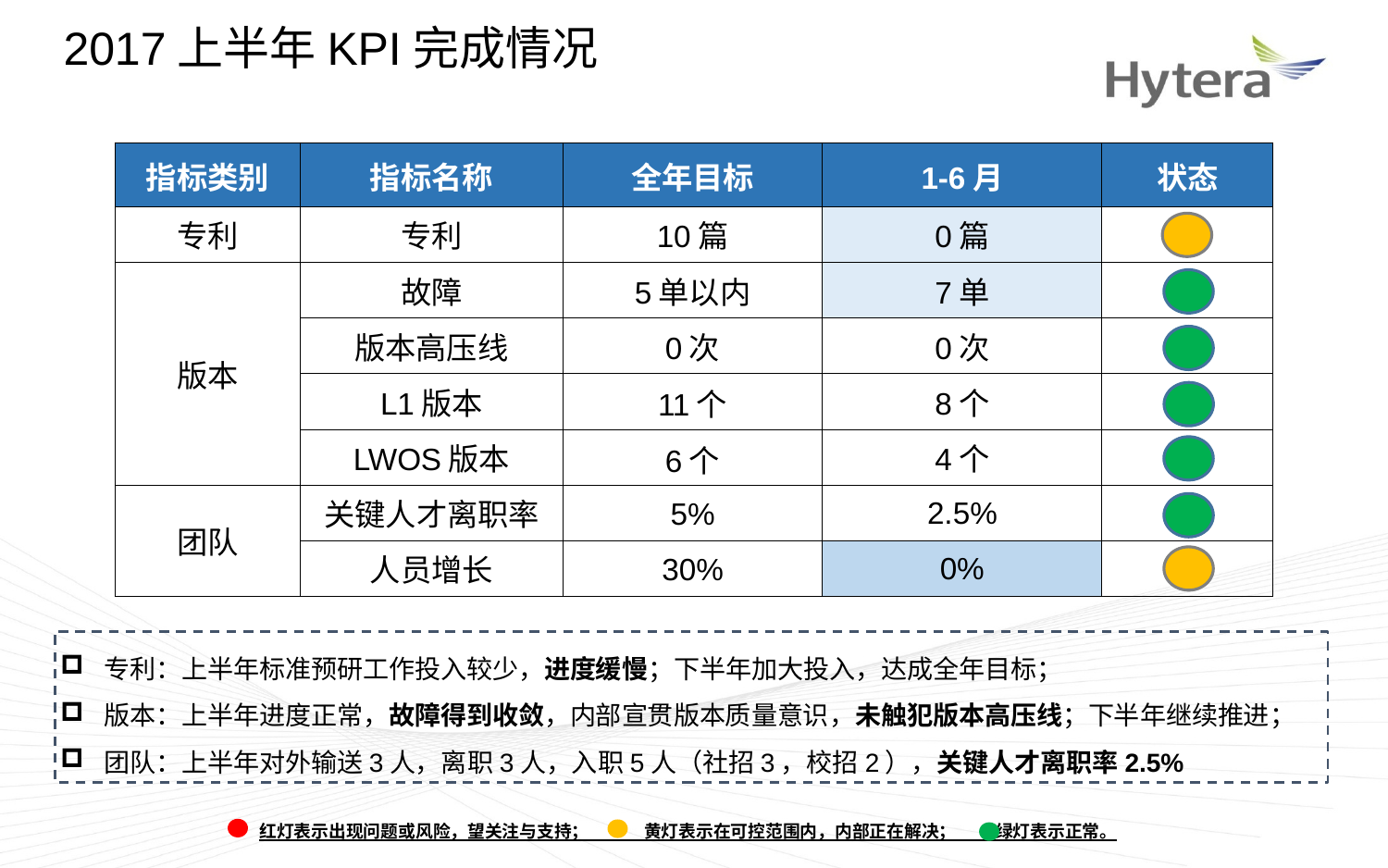

2017上半年KPI完成情况
| 指标类别 | 指标名称 | 全年目标 | 1-6月 | 状态 |
| --- | --- | --- | --- | --- |
| 专利 | 专利 | 10篇 | 0篇 |  |
| 版本 | 故障 | 5单以内 | 7单 |  |
|  | 版本高压线 | 0次 | 0次 |  |
|  | L1版本 | 11个 | 8个 |  |
|  | LWOS版本 | 6个 | 4个 |  |
| 团队 | 关键人才离职率 | 5% | 2.5% |  |
|  | 人员增长 | 30% | 0% |  |

专利：上半年标准预研工作投入较少，进度缓慢；下半年加大投入，达成全年目标；
版本：上半年进度正常，故障得到收敛，内部宣贯版本质量意识，未触犯版本高压线；下半年继续推进；
团队：上半年对外输送3人，离职3人，入职5人（社招3，校招2），关键人才离职率2.5%
红灯表示出现问题或风险，望关注与支持；              黄灯表示在可控范围内，内部正在解决；          绿灯表示正常。